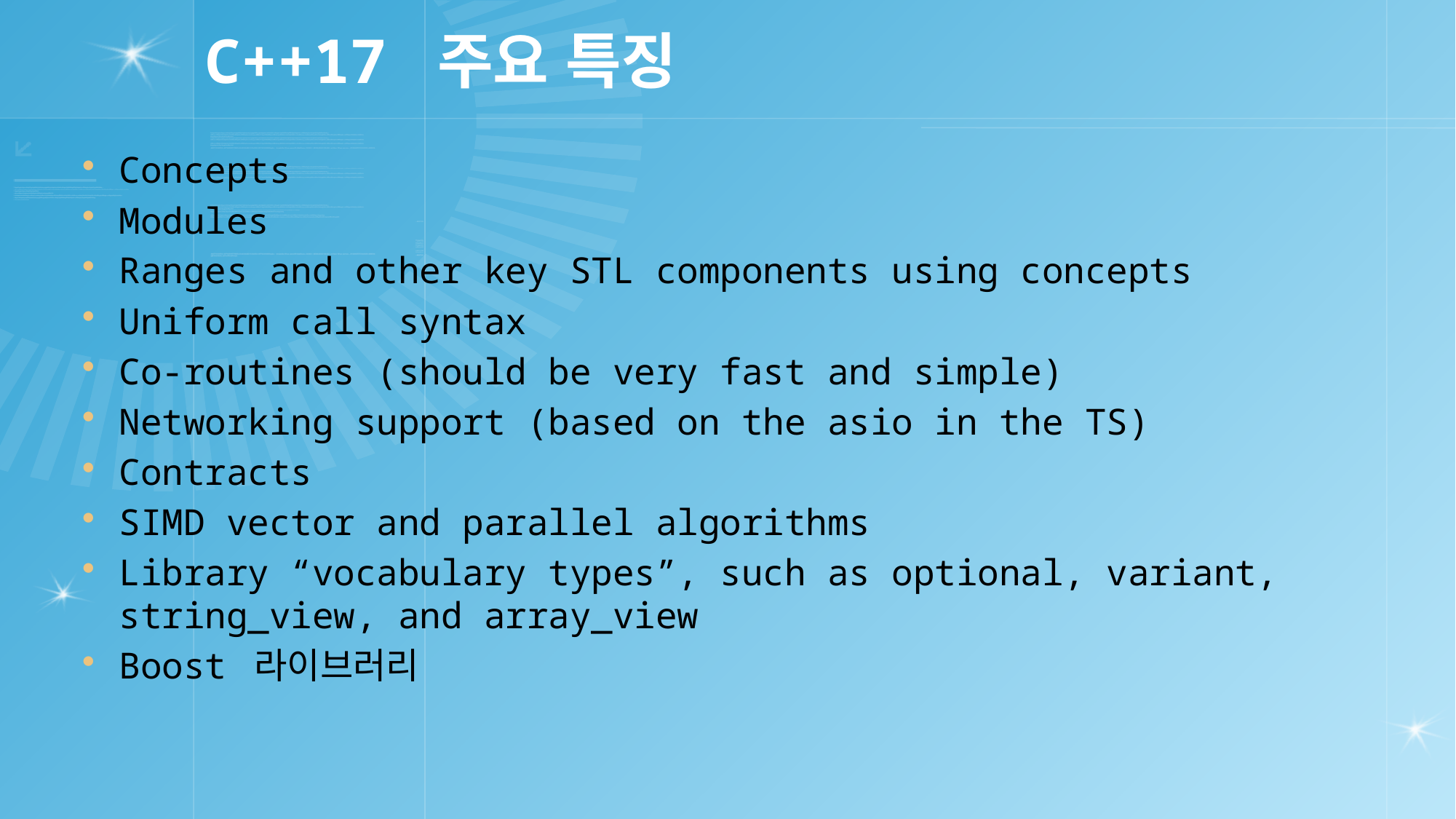

# C++17 주요 특징
Concepts
Modules
Ranges and other key STL components using concepts
Uniform call syntax
Co-routines (should be very fast and simple)
Networking support (based on the asio in the TS)
Contracts
SIMD vector and parallel algorithms
Library “vocabulary types”, such as optional, variant, string_view, and array_view
Boost 라이브러리